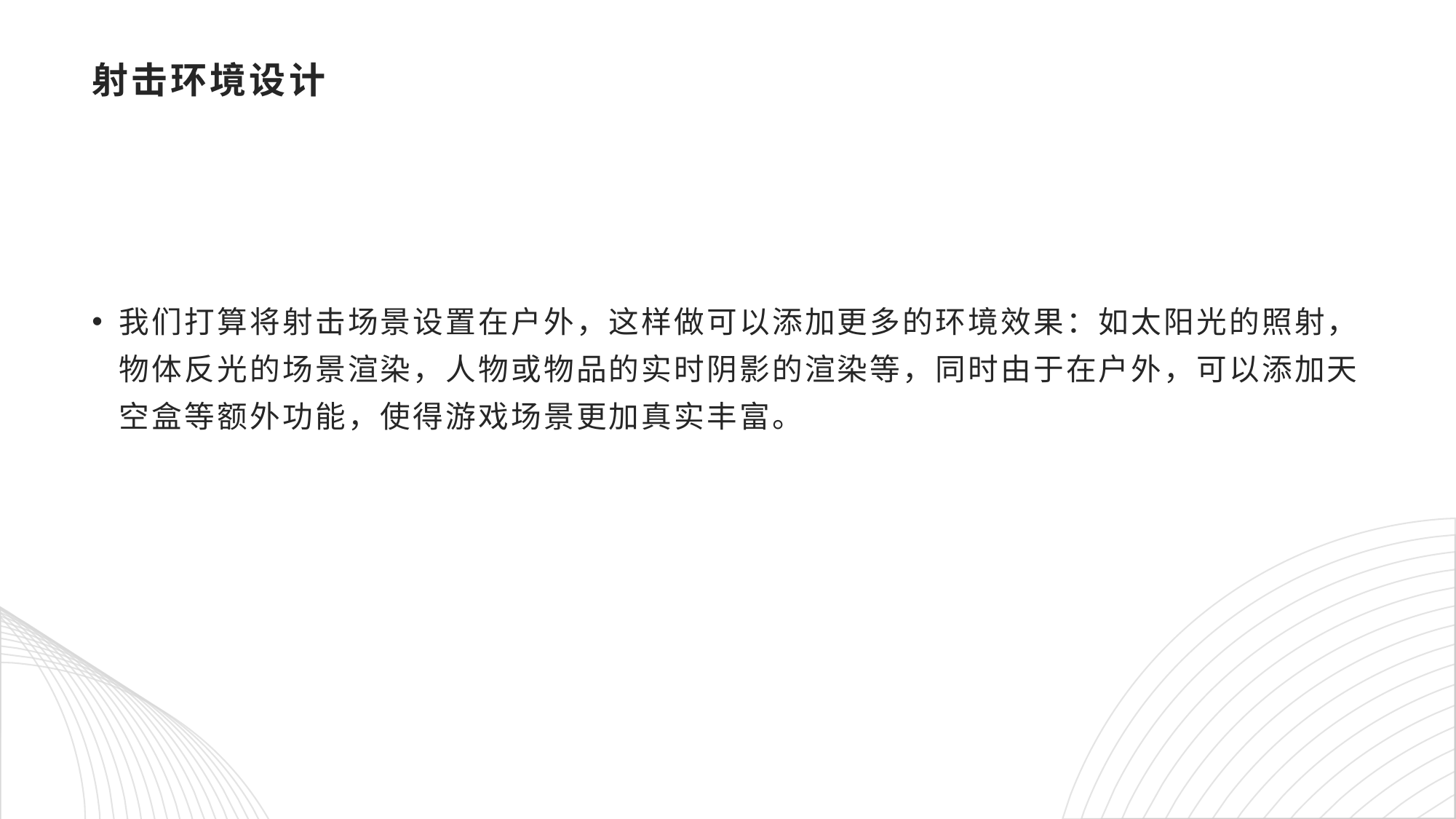

# 射击环境设计
我们打算将射击场景设置在户外，这样做可以添加更多的环境效果：如太阳光的照射，物体反光的场景渲染，人物或物品的实时阴影的渲染等，同时由于在户外，可以添加天空盒等额外功能，使得游戏场景更加真实丰富。